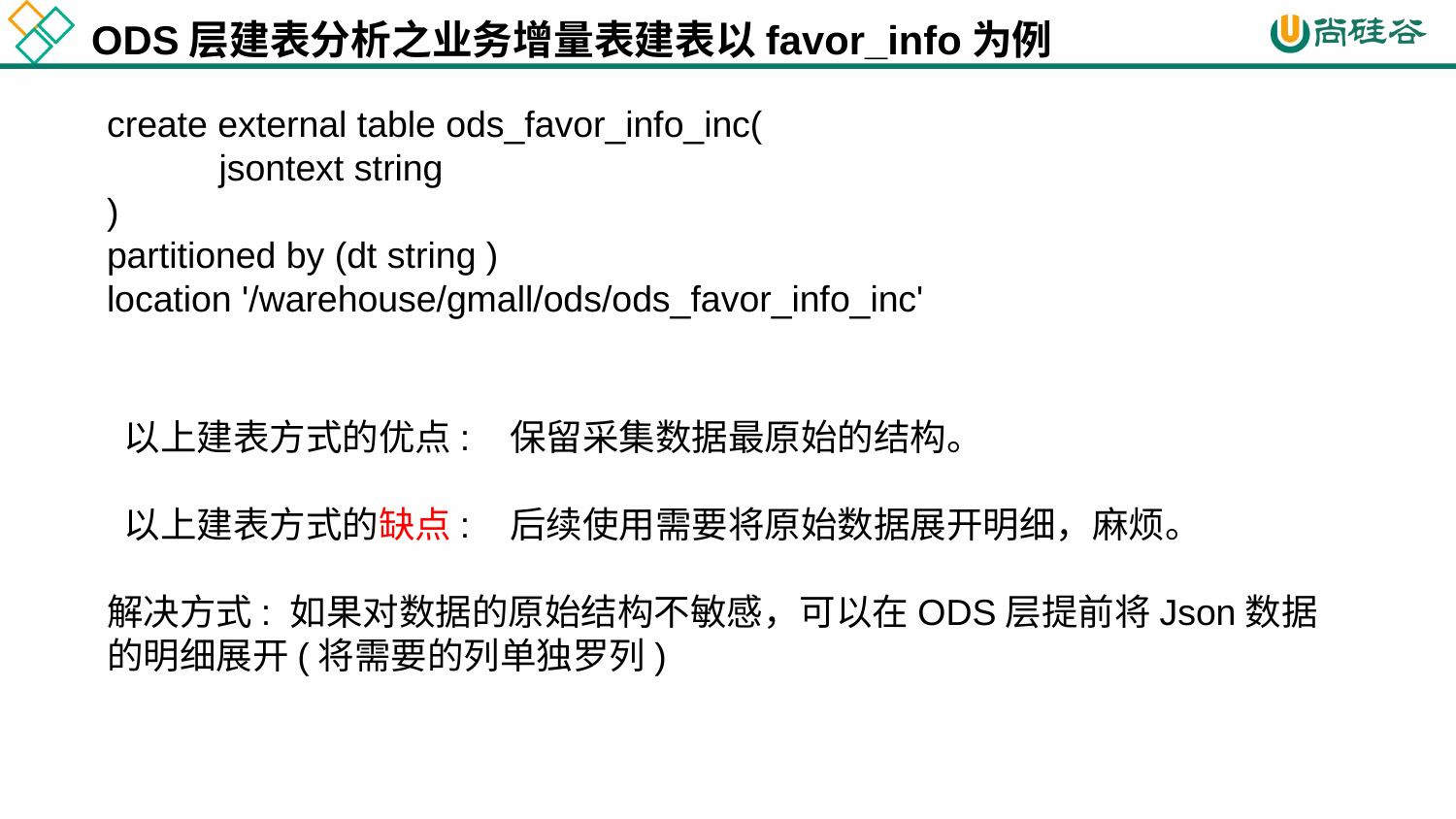

ODS层建表分析之业务增量表建表以favor_info为例
create external table ods_favor_info_inc(
           jsontext string
)
partitioned by (dt string )
location '/warehouse/gmall/ods/ods_favor_info_inc'
 以上建表方式的优点:   保留采集数据最原始的结构。

 以上建表方式的缺点:   后续使用需要将原始数据展开明细，麻烦。

解决方式: 如果对数据的原始结构不敏感，可以在ODS层提前将Json数据的明细展开(将需要的列单独罗列)